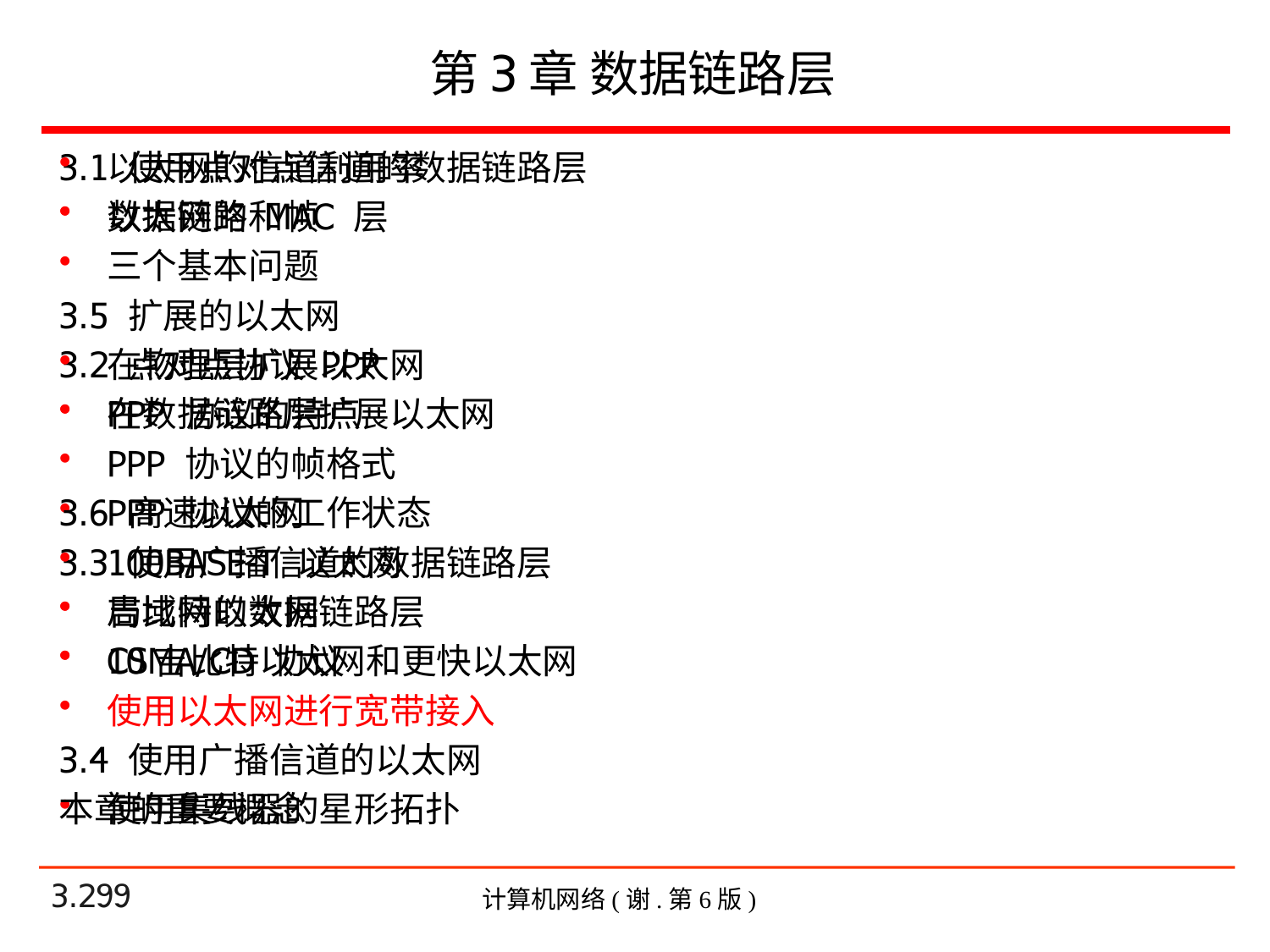

# 第3章 数据链路层
3.1 使用点对点信道的数据链路层
数据链路和帧
三个基本问题

3.2 点对点协议 PPP
PPP 协议的特点
PPP 协议的帧格式
PPP 协议的工作状态
3.3 使用广播信道的数据链路层
局域网的数据链路层
CSMA/CD 协议

3.4 使用广播信道的以太网
使用集线器的星形拓扑
以太网的信道利用率
以太网的 MAC 层

3.5 扩展的以太网
在物理层扩展以太网
在数据链路层扩展以太网

3.6 高速以太网
100BASE-T 以太网
吉比特以太网
10吉比特以太网和更快以太网
使用以太网进行宽带接入

本章的重要概念